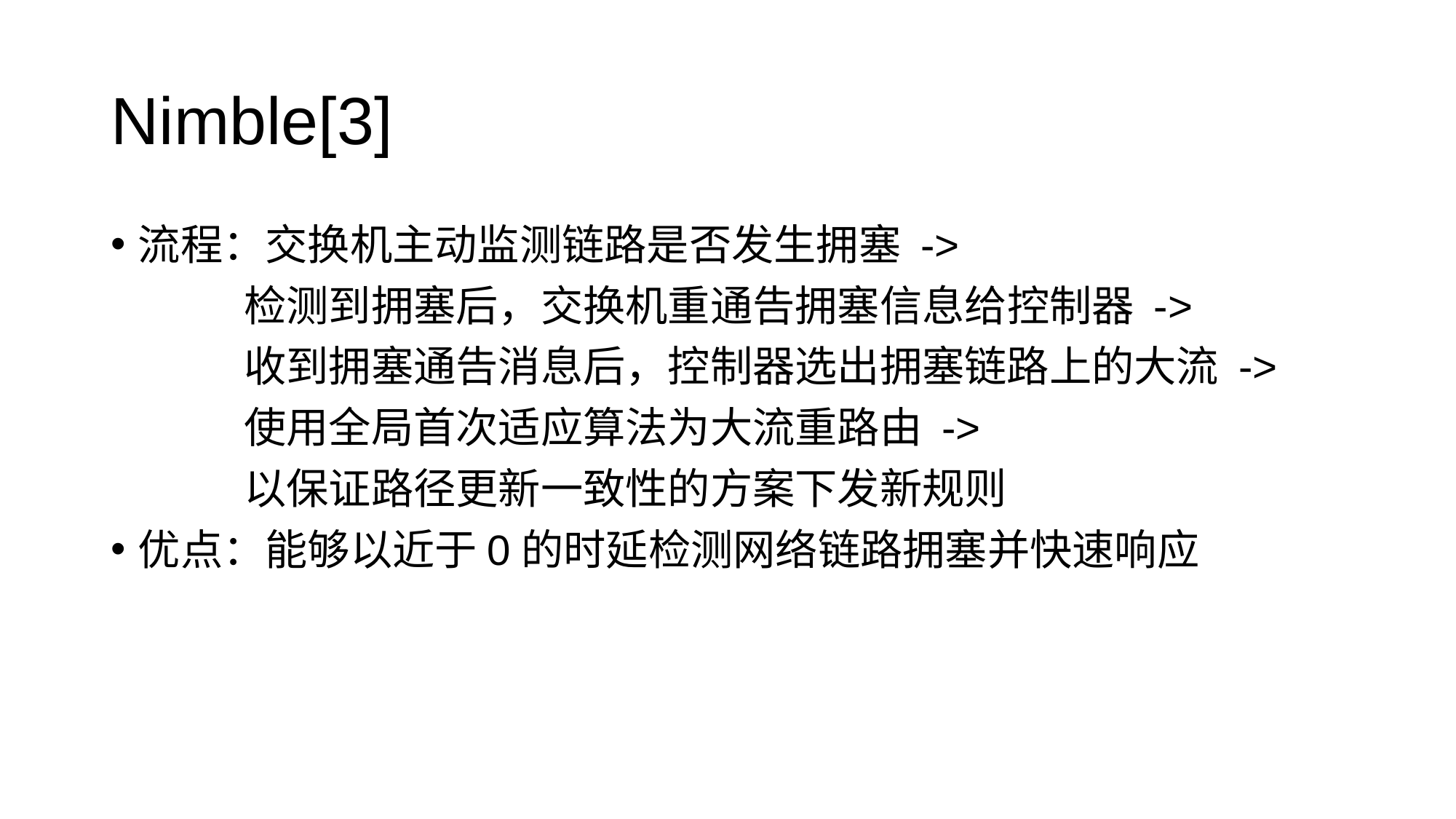

# Nimble[3]
流程：交换机主动监测链路是否发生拥塞 ->
             检测到拥塞后，交换机重通告拥塞信息给控制器 ->
             收到拥塞通告消息后，控制器选出拥塞链路上的大流 ->
             使用全局首次适应算法为大流重路由 ->
             以保证路径更新一致性的方案下发新规则
优点：能够以近于0的时延检测网络链路拥塞并快速响应